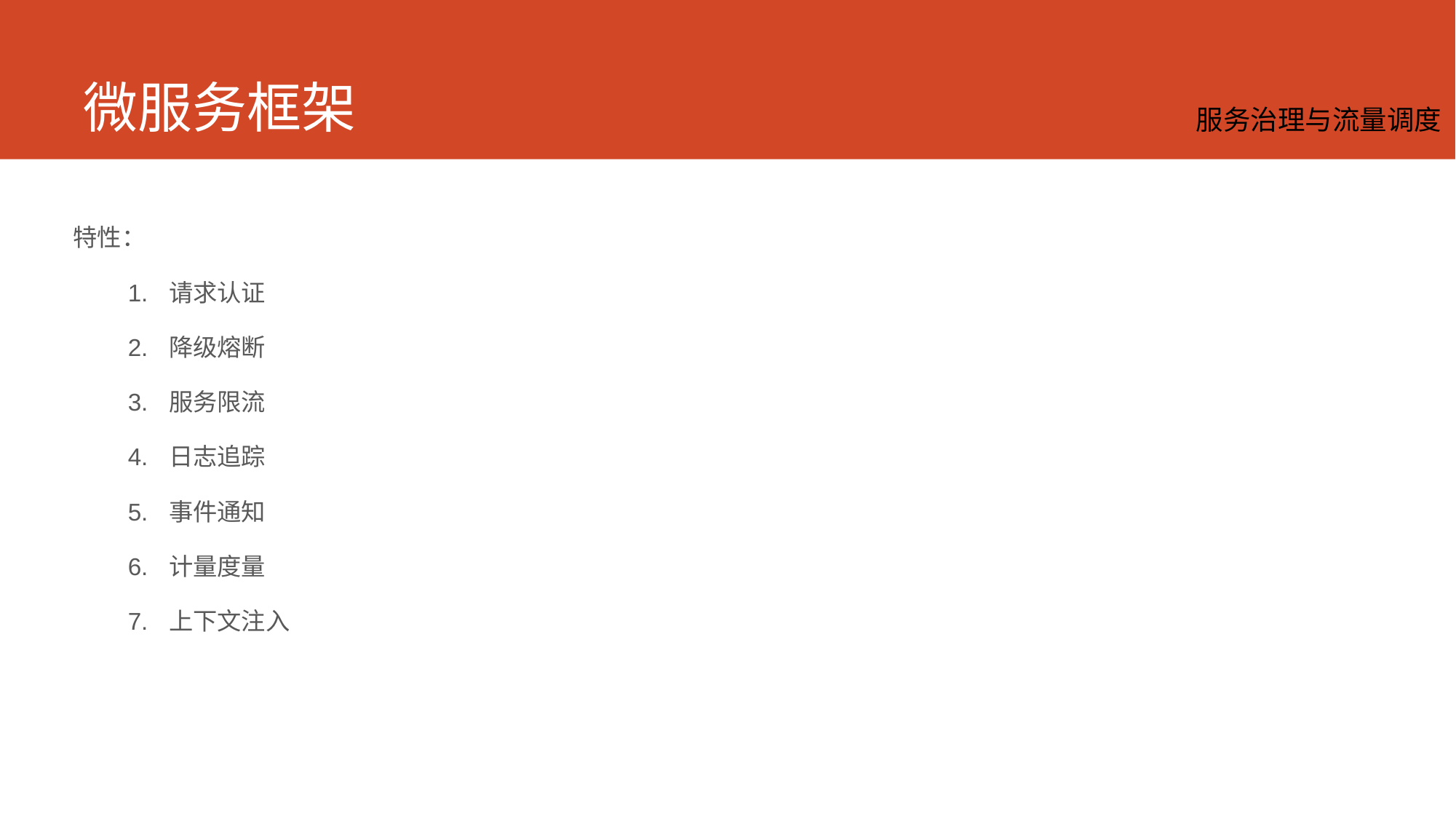

# 微服务框架
服务治理与流量调度
特性：
请求认证
降级熔断
服务限流
日志追踪
事件通知
计量度量
上下文注入